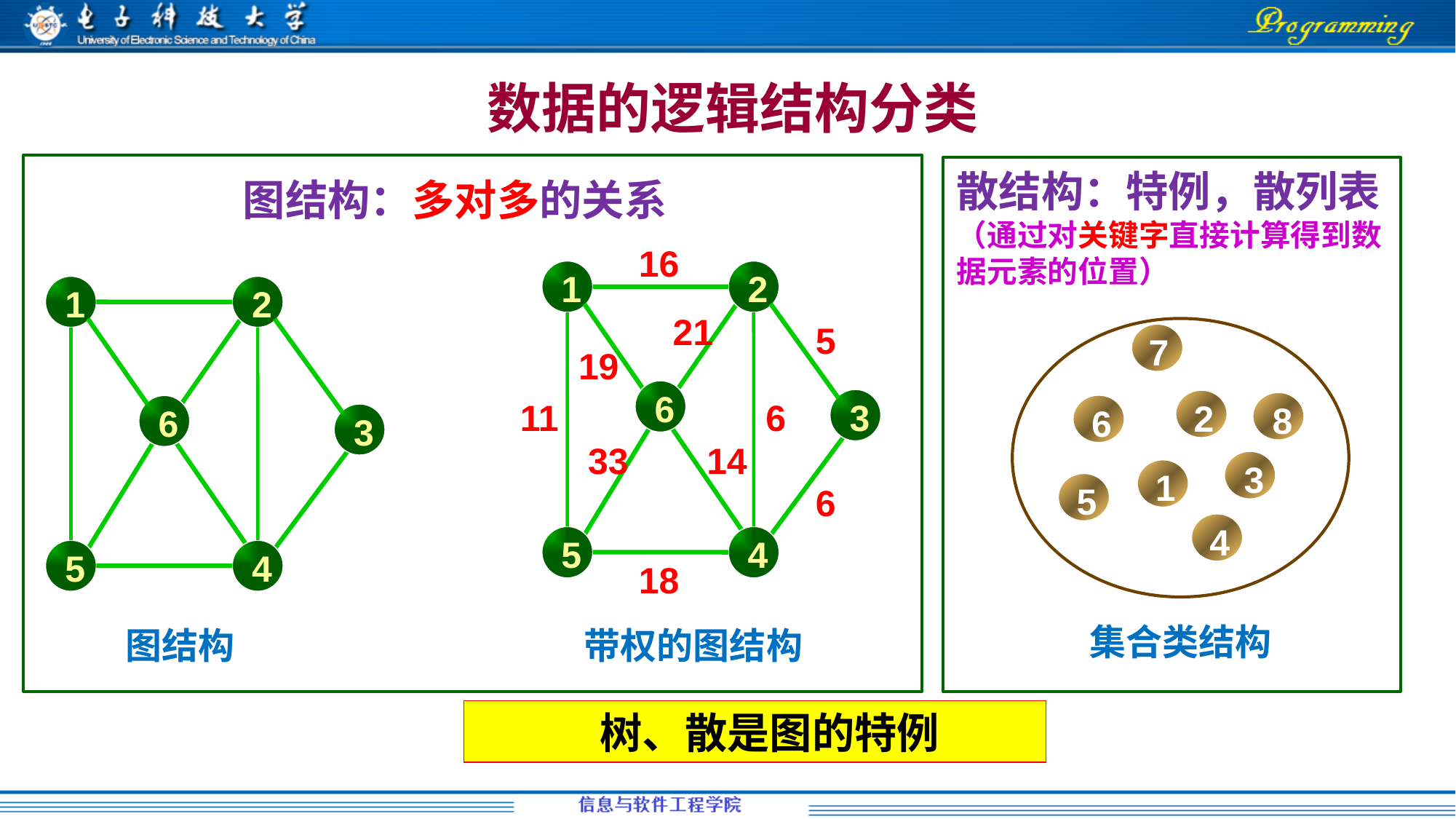

数据的逻辑结构分类

图结构：多对多的关系
16
1
2

21

5

19

6
11
6

3

33
14

6

5

4
18

带权的图结构
1
2

6

3

5

4

图结构

散结构：特例，散列表
（通过对关键字直接计算得到数据元素的位置）

 7
2

8

 6

3

1
 5

4

集合类结构
  树、散是图的特例